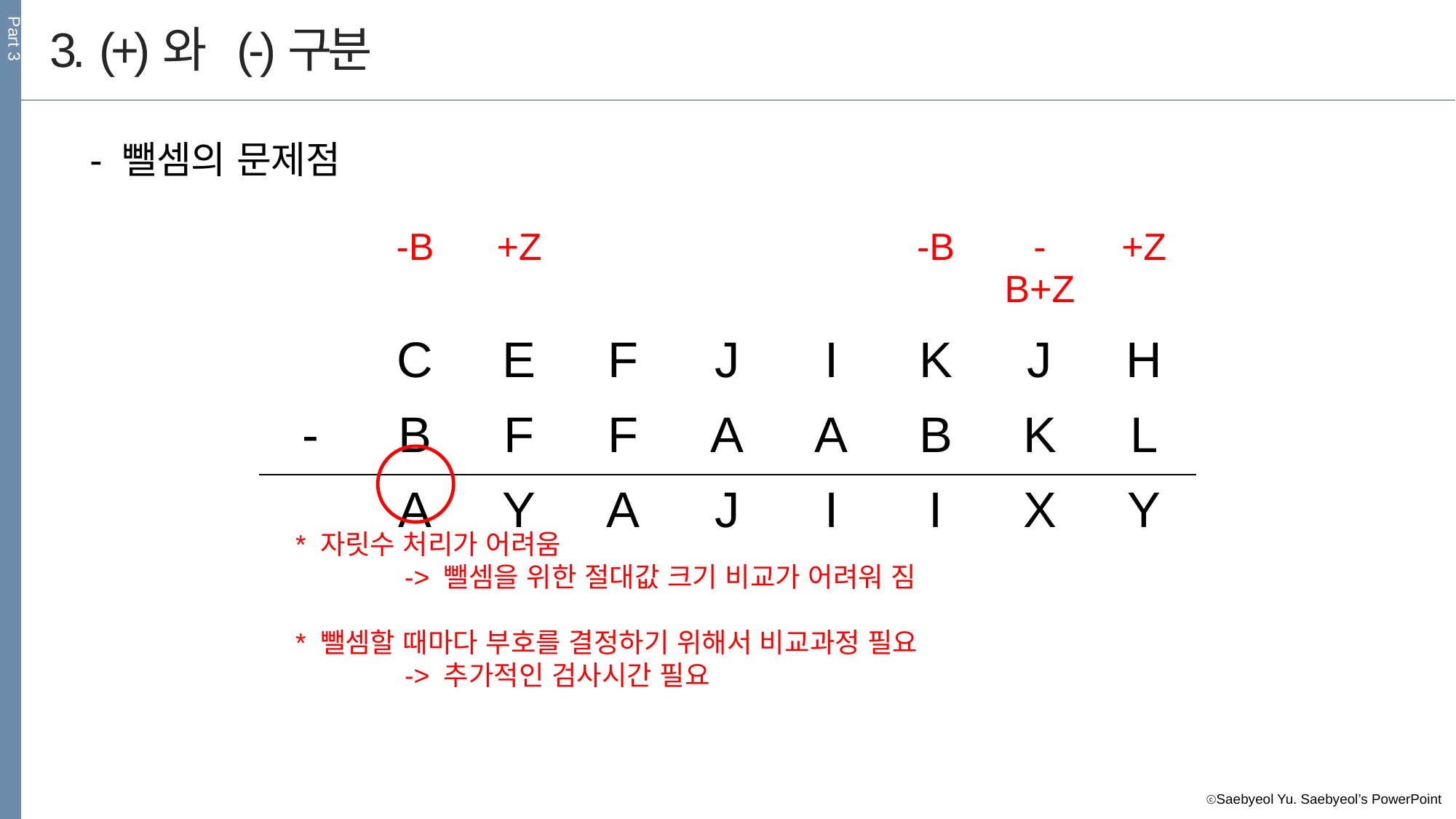

Part 3
3.  (+)와  (-)구분
- 뺄셈의 문제점
|  | -B | +Z |  |  |  | -B | -B+Z | +Z |
| --- | --- | --- | --- | --- | --- | --- | --- | --- |
|  | C | E | F | J | I | K | J | H |
| - | B | F | F | A | A | B | K | L |
|  | A | Y | A | J | I | I | X | Y |

* 자릿수 처리가 어려움
	-> 뺄셈을 위한 절대값 크기 비교가 어려워 짐

* 뺄셈할 때마다 부호를 결정하기 위해서 비교과정 필요
-> 추가적인 검사시간 필요